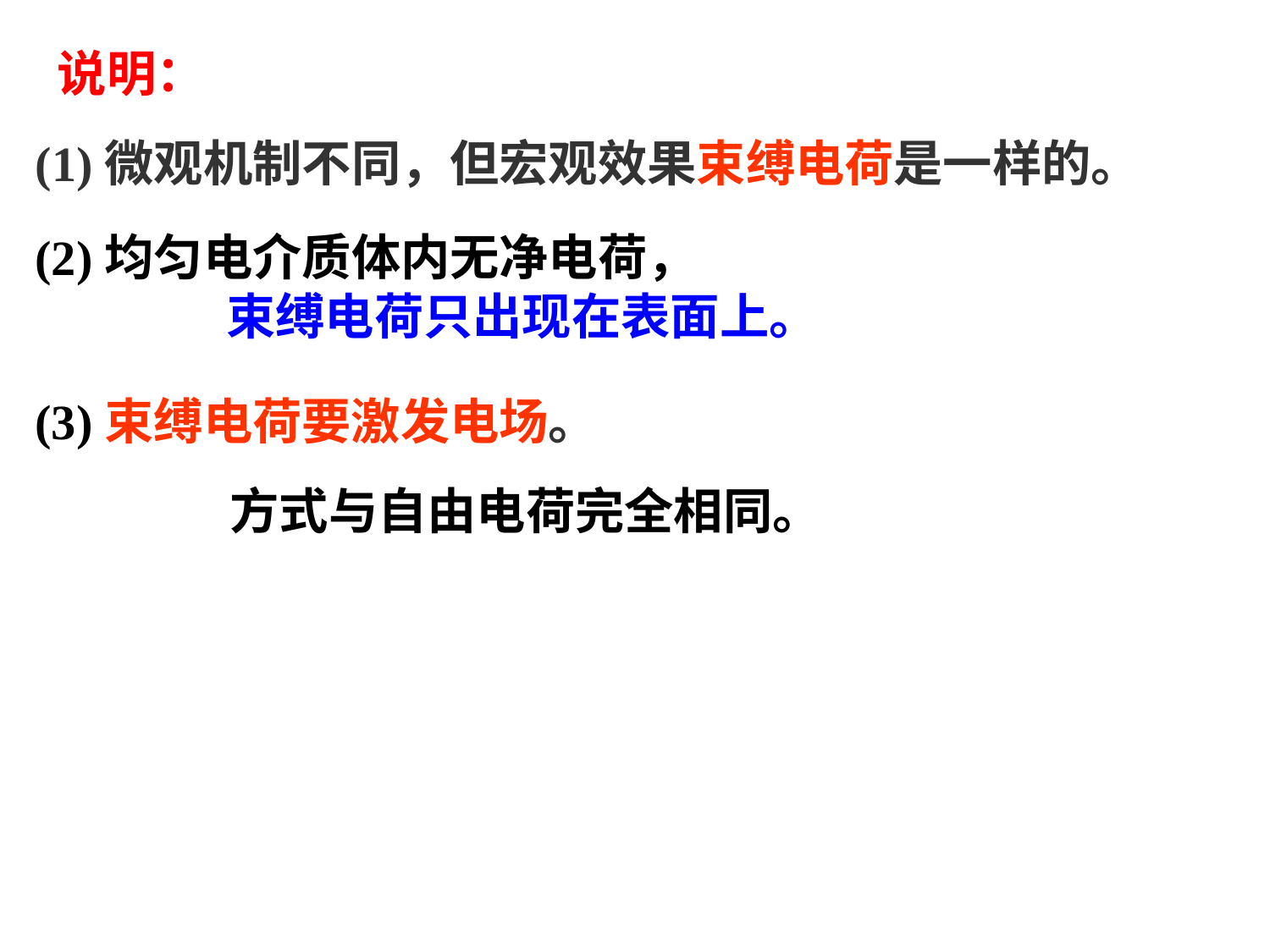

说明：
(1)微观机制不同，但宏观效果束缚电荷是一样的。
(2)均匀电介质体内无净电荷，
                束缚电荷只出现在表面上。
(3)束缚电荷要激发电场。
方式与自由电荷完全相同。
23